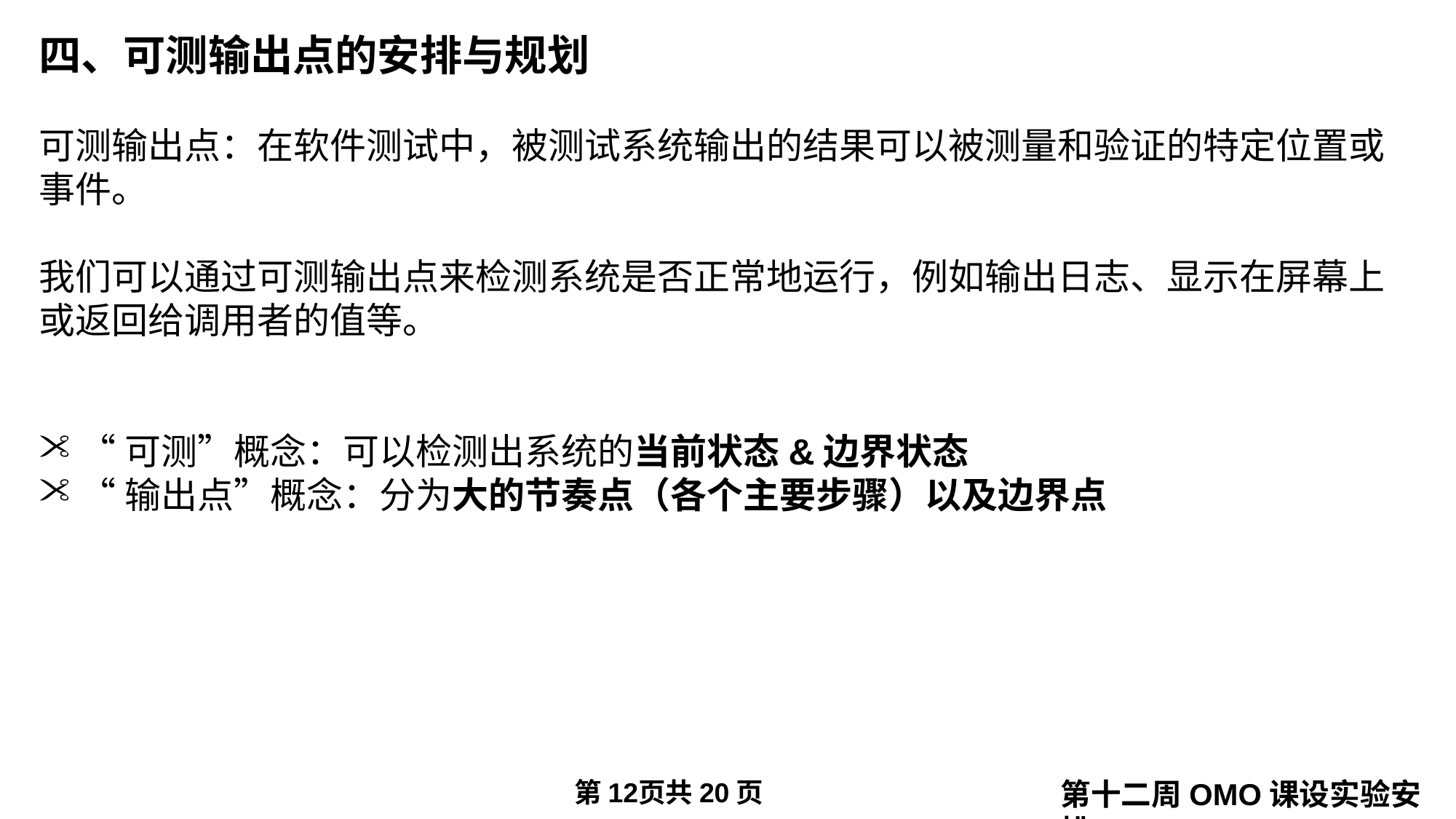

四、可测输出点的安排与规划

可测输出点：在软件测试中，被测试系统输出的结果可以被测量和验证的特定位置或事件。

我们可以通过可测输出点来检测系统是否正常地运行，例如输出日志、显示在屏幕上或返回给调用者的值等。

“可测”概念：可以检测出系统的当前状态&边界状态
“输出点”概念：分为大的节奏点（各个主要步骤）以及边界点

第12页共20页
第十二周OMO课设实验安排